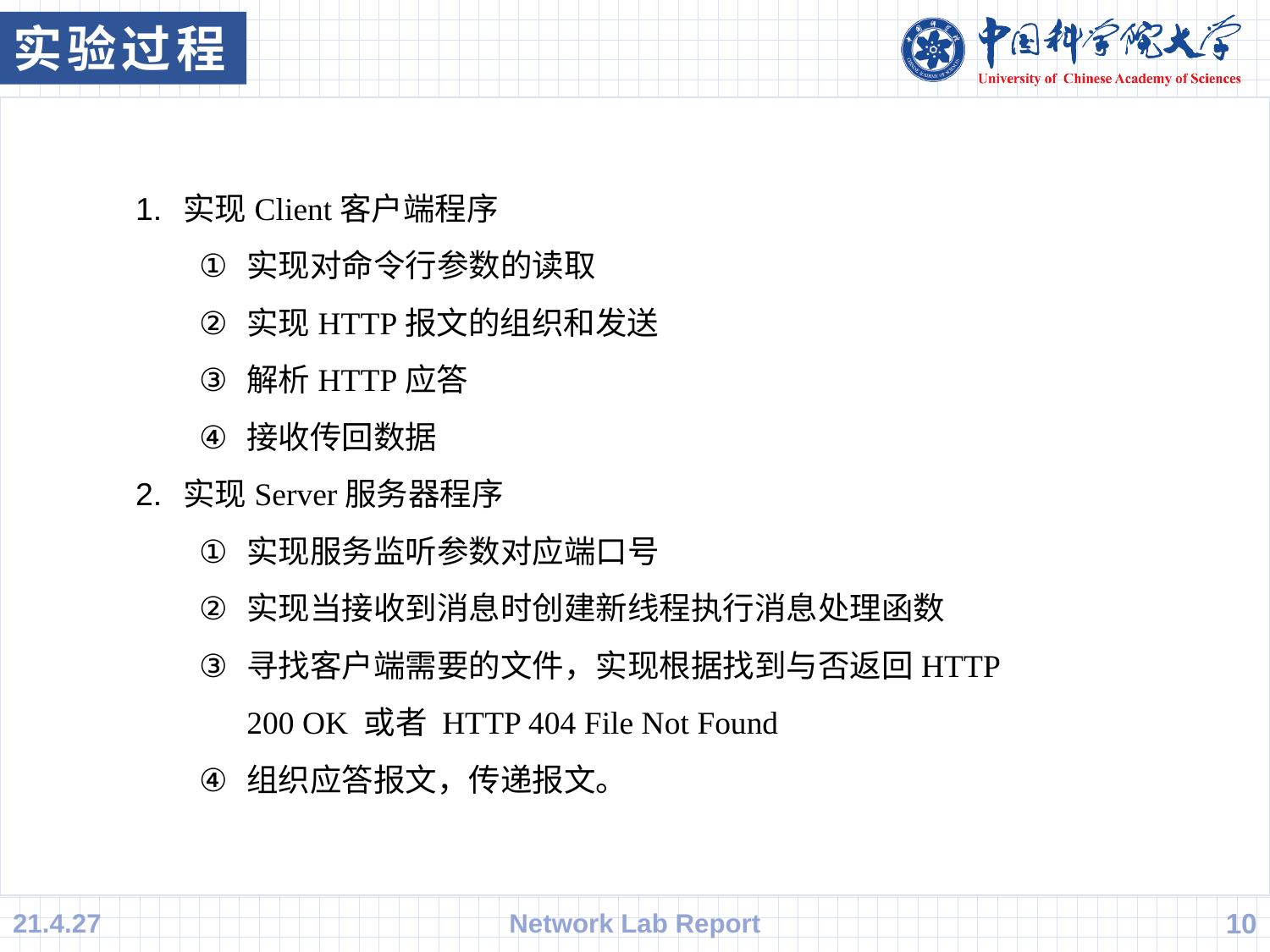

实验过程
实现Client客户端程序
实现对命令行参数的读取
实现HTTP报文的组织和发送
解析HTTP应答
接收传回数据
实现Server服务器程序
实现服务监听参数对应端口号
实现当接收到消息时创建新线程执行消息处理函数
寻找客户端需要的文件，实现根据找到与否返回HTTP 200 OK 或者 HTTP 404 File Not Found
组织应答报文，传递报文。

21.4.27
Network Lab Report
10